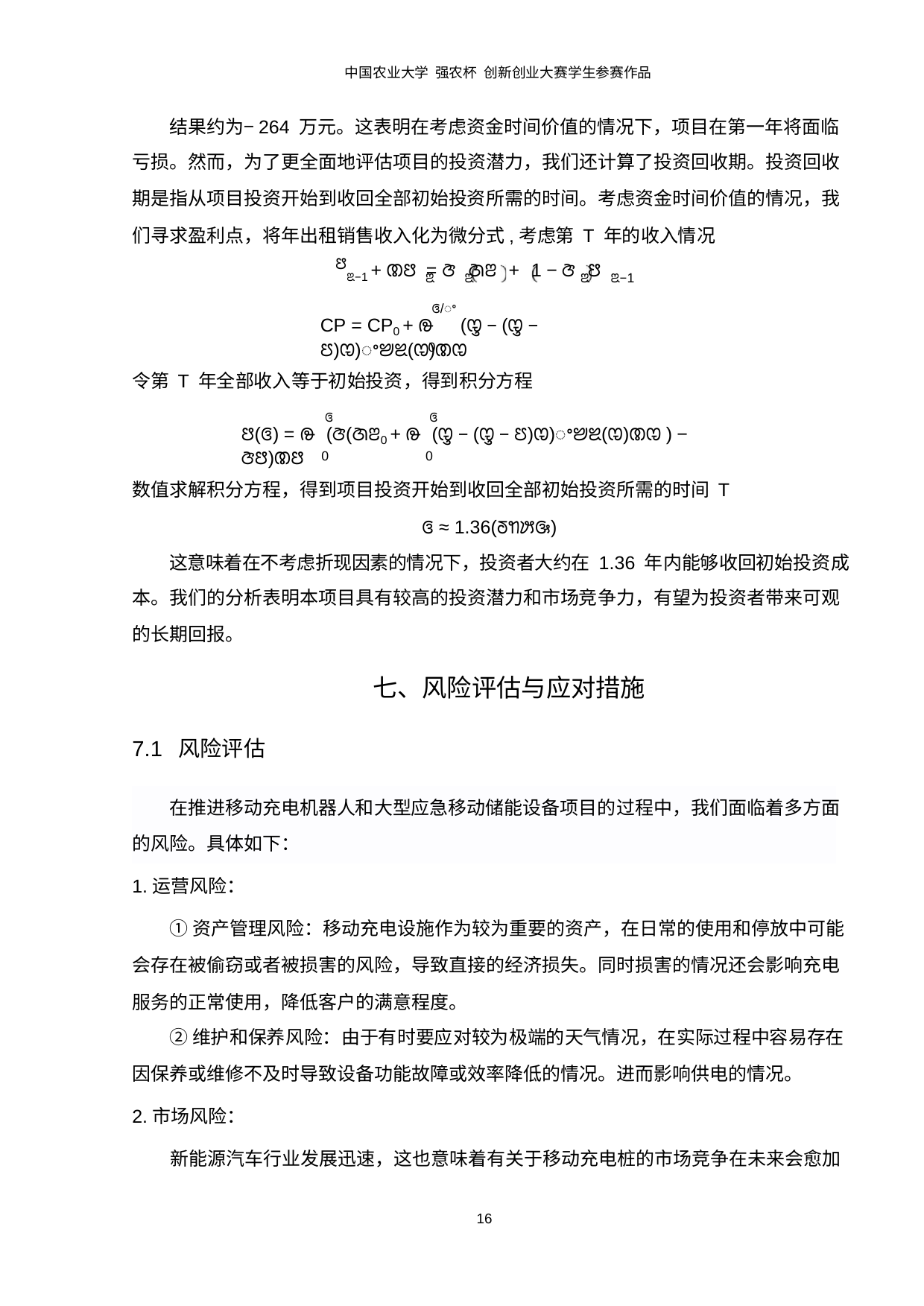

中国农业大学 强农杯 创新创业大赛学生参赛作品
结果约为−264 万元。这表明在考虑资金时间价值的情况下，项目在第一年将面临
亏损。然而，为了更全面地评估项目的投资潜力，我们还计算了投资回收期。投资回收
期是指从项目投资开始到收回全部初始投资所需的时间。考虑资金时间价值的情况，我
们寻求盈利点，将年出租销售收入化为微分式,考虑第 T 年的收入情况
ꢅꢃ−1 + ꢚꢅ = ꢆ ꢇꢂ + 1 − ꢆ ꢅ

ꢃ
ꢃ
ꢃ
ꢃ−1
ꢏ/ꢀ
CP = CP0 + ꢛ (ꢋ − (ꢋ − ꢄ)ꢊ)ꢀꢈꢉ(ꢊ)ꢚꢊ
0
令第 T 年全部收入等于初始投资，得到积分方程
ꢏ
ꢏ
ꢅ(ꢏ) = ꢛ (ꢆ(ꢇꢂ0 + ꢛ (ꢋ − (ꢋ − ꢄ)ꢊ)ꢀꢈꢉ(ꢊ)ꢚꢊ ) − ꢆꢅ)ꢚꢅ
0
0
数值求解积分方程，得到项目投资开始到收回全部初始投资所需的时间 T
ꢏ ≈ 1.36(ꢜꢒꢓꢑ)
这意味着在不考虑折现因素的情况下，投资者大约在 1.36 年内能够收回初始投资成
本。我们的分析表明本项目具有较高的投资潜力和市场竞争力，有望为投资者带来可观
的长期回报。
七、风险评估与应对措施
7.1 风险评估

在推进移动充电机器人和大型应急移动储能设备项目的过程中，我们面临着多方面
的风险。具体如下：
1.运营风险：
①资产管理风险：移动充电设施作为较为重要的资产，在日常的使用和停放中可能
会存在被偷窃或者被损害的风险，导致直接的经济损失。同时损害的情况还会影响充电
服务的正常使用，降低客户的满意程度。
②维护和保养风险：由于有时要应对较为极端的天气情况，在实际过程中容易存在
因保养或维修不及时导致设备功能故障或效率降低的情况。进而影响供电的情况。
2.市场风险：
新能源汽车行业发展迅速，这也意味着有关于移动充电桩的市场竞争在未来会愈加
16